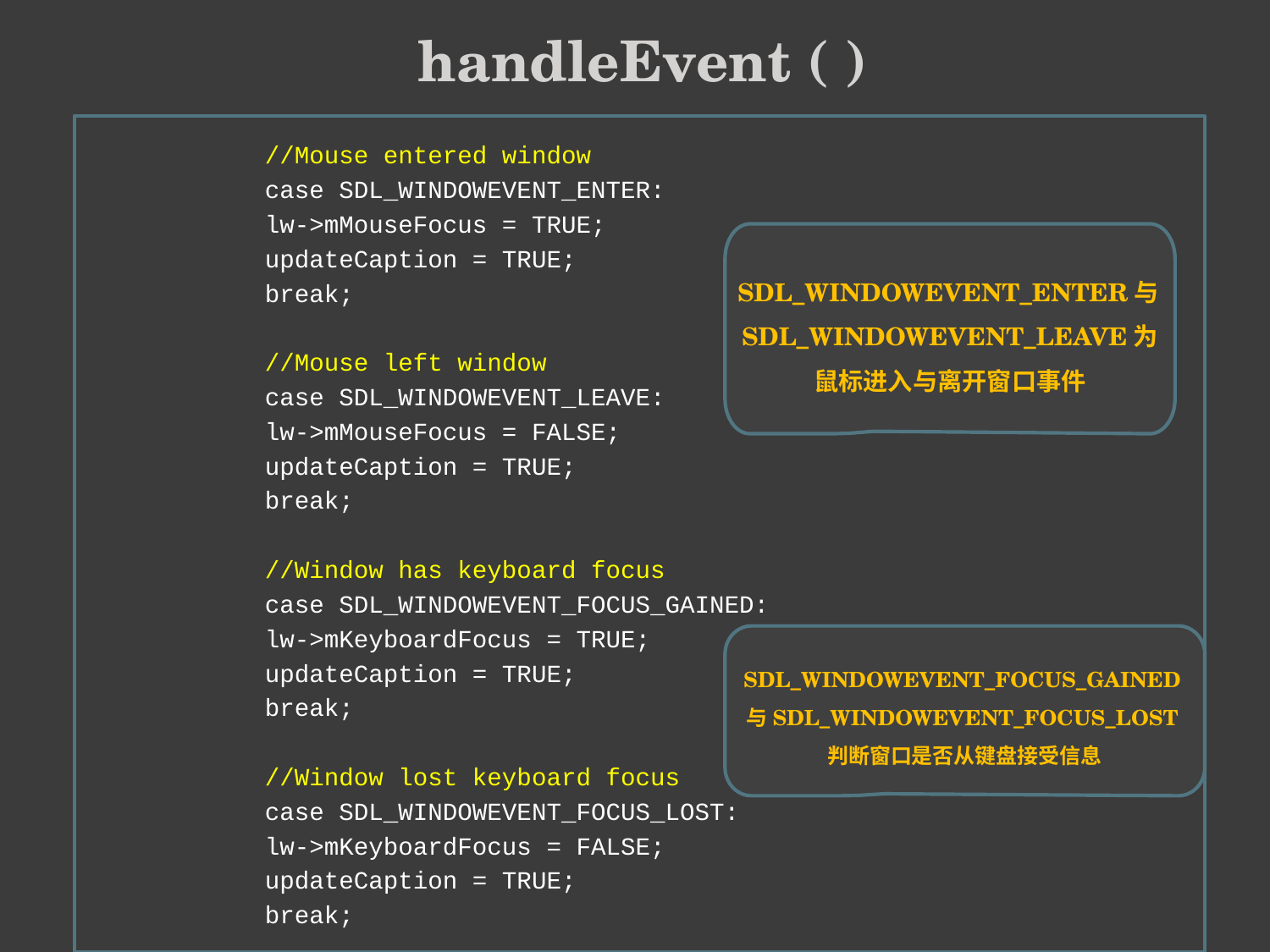

handleEvent ( )
            //Mouse entered window
            case SDL_WINDOWEVENT_ENTER:
            lw->mMouseFocus = TRUE;
            updateCaption = TRUE;
            break;

            //Mouse left window
            case SDL_WINDOWEVENT_LEAVE:
            lw->mMouseFocus = FALSE;
            updateCaption = TRUE;
            break;

            //Window has keyboard focus
            case SDL_WINDOWEVENT_FOCUS_GAINED:
            lw->mKeyboardFocus = TRUE;
            updateCaption = TRUE;
            break;

            //Window lost keyboard focus
            case SDL_WINDOWEVENT_FOCUS_LOST:
            lw->mKeyboardFocus = FALSE;
            updateCaption = TRUE;
            break;
SDL_WINDOWEVENT_ENTER与SDL_WINDOWEVENT_LEAVE为鼠标进入与离开窗口事件
SDL_WINDOWEVENT_FOCUS_GAINED与SDL_WINDOWEVENT_FOCUS_LOST判断窗口是否从键盘接受信息